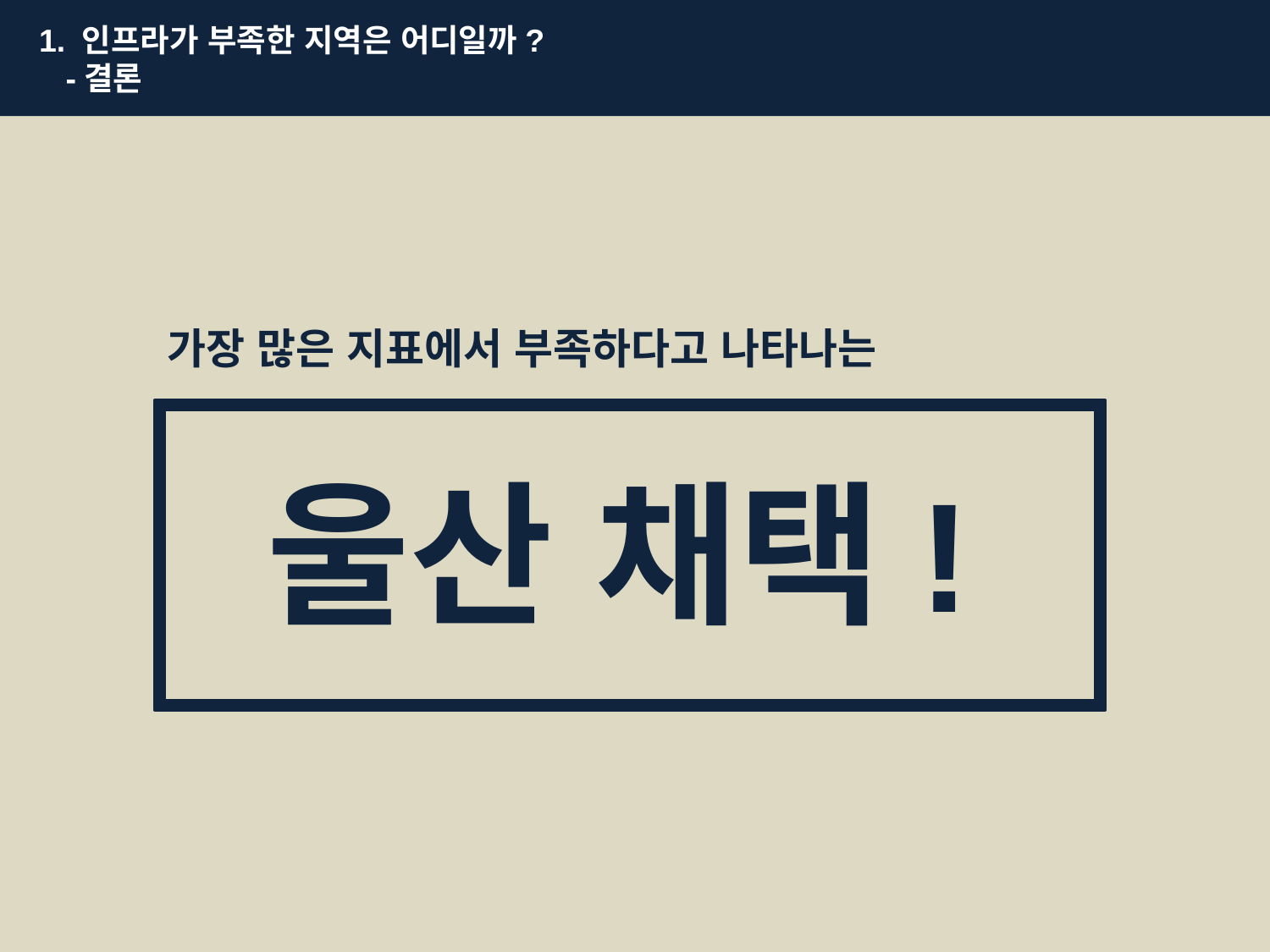

1. 인프라가 부족한 지역은 어디일까?
      -결론
가장 많은 지표에서 부족하다고 나타나는

울산 채택!